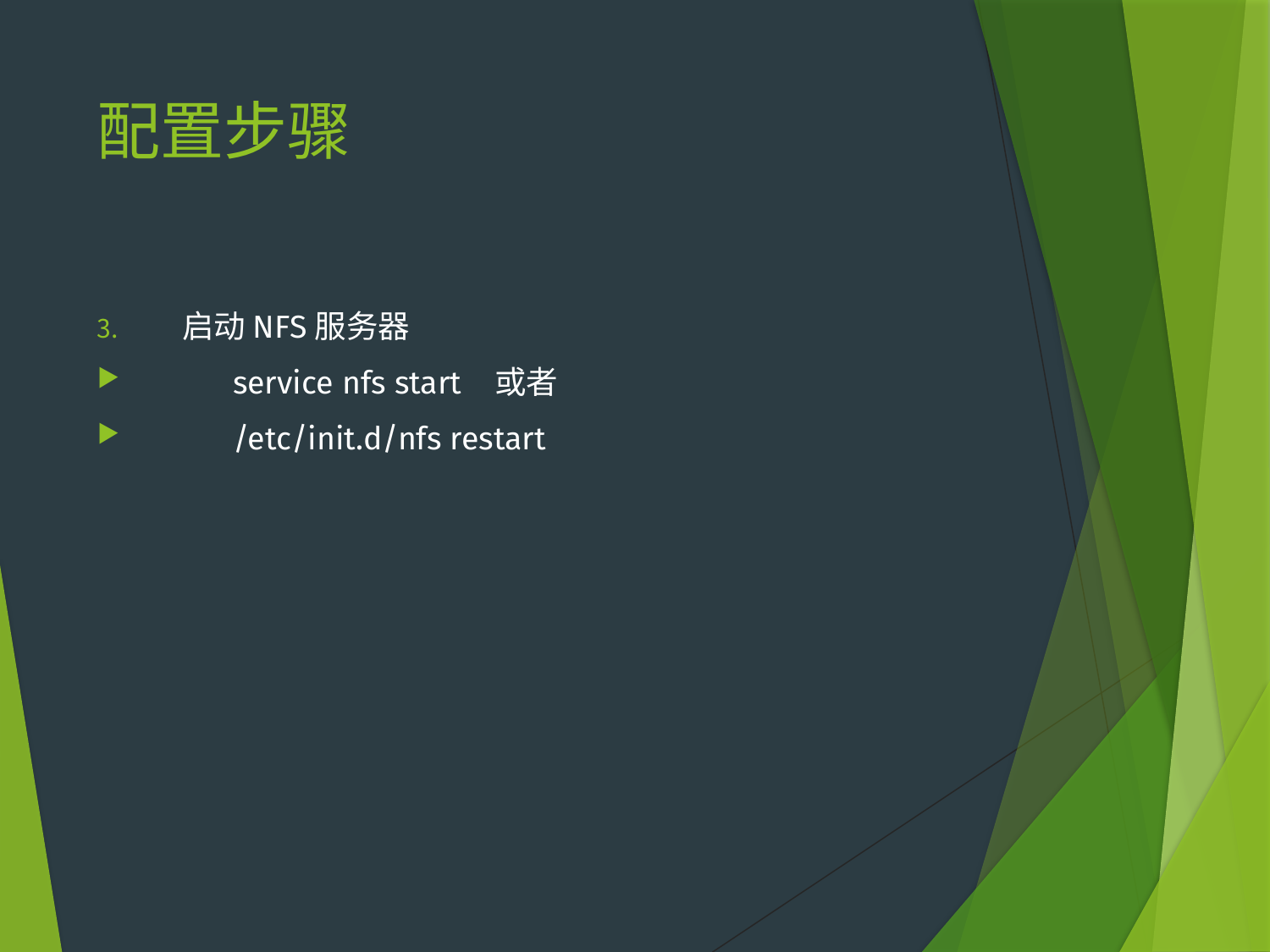

# 配置步骤
启动NFS服务器
      service nfs start   或者
      /etc/init.d/nfs restart